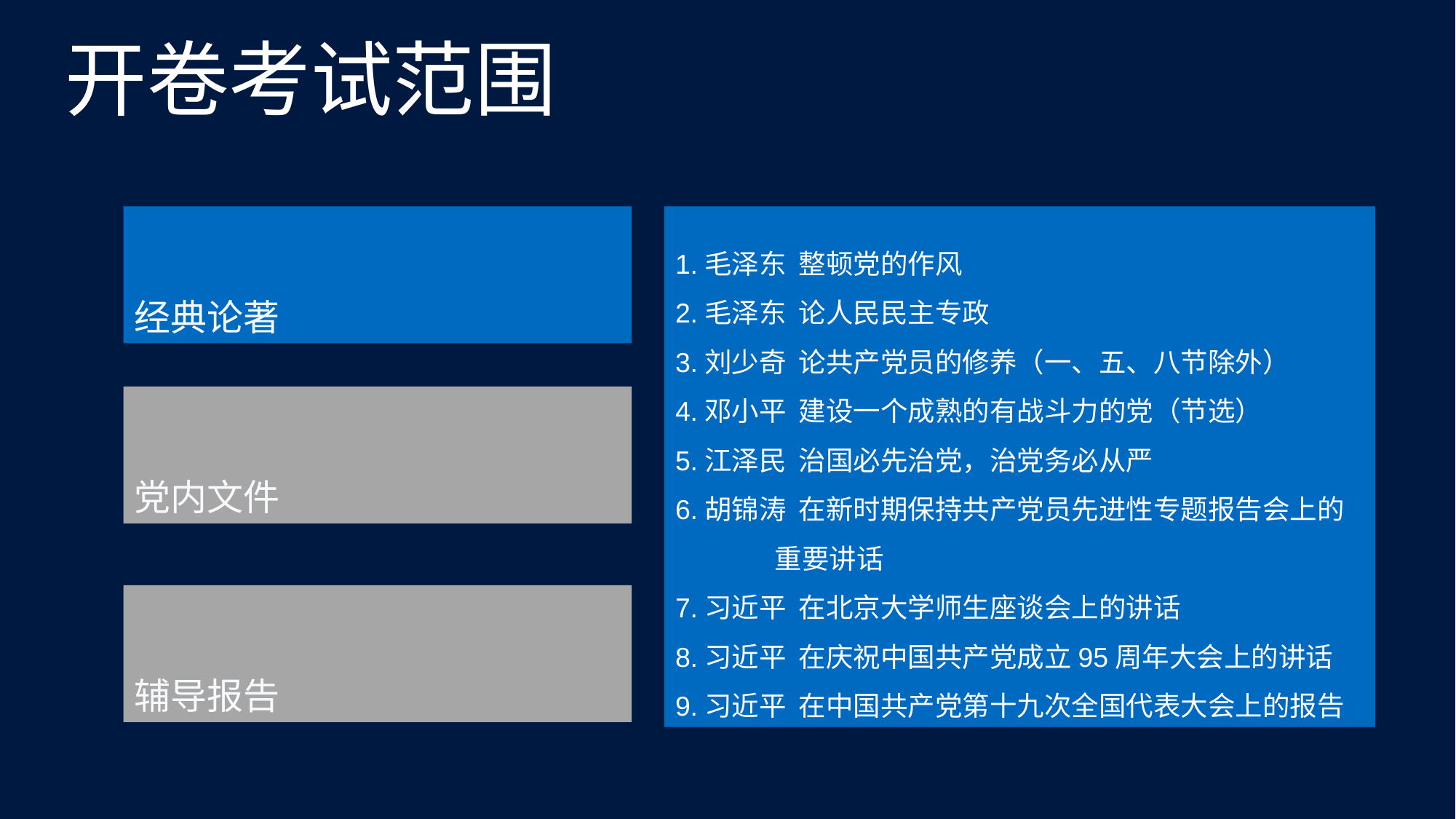

开卷考试范围
经典论著
1.毛泽东  整顿党的作风
2.毛泽东  论人民民主专政
3.刘少奇  论共产党员的修养（一、五、八节除外）
4.邓小平  建设一个成熟的有战斗力的党（节选）
5.江泽民  治国必先治党，治党务必从严
6.胡锦涛  在新时期保持共产党员先进性专题报告会上的
               重要讲话
7.习近平  在北京大学师生座谈会上的讲话
8.习近平  在庆祝中国共产党成立95周年大会上的讲话
9.习近平  在中国共产党第十九次全国代表大会上的报告
党内文件
辅导报告